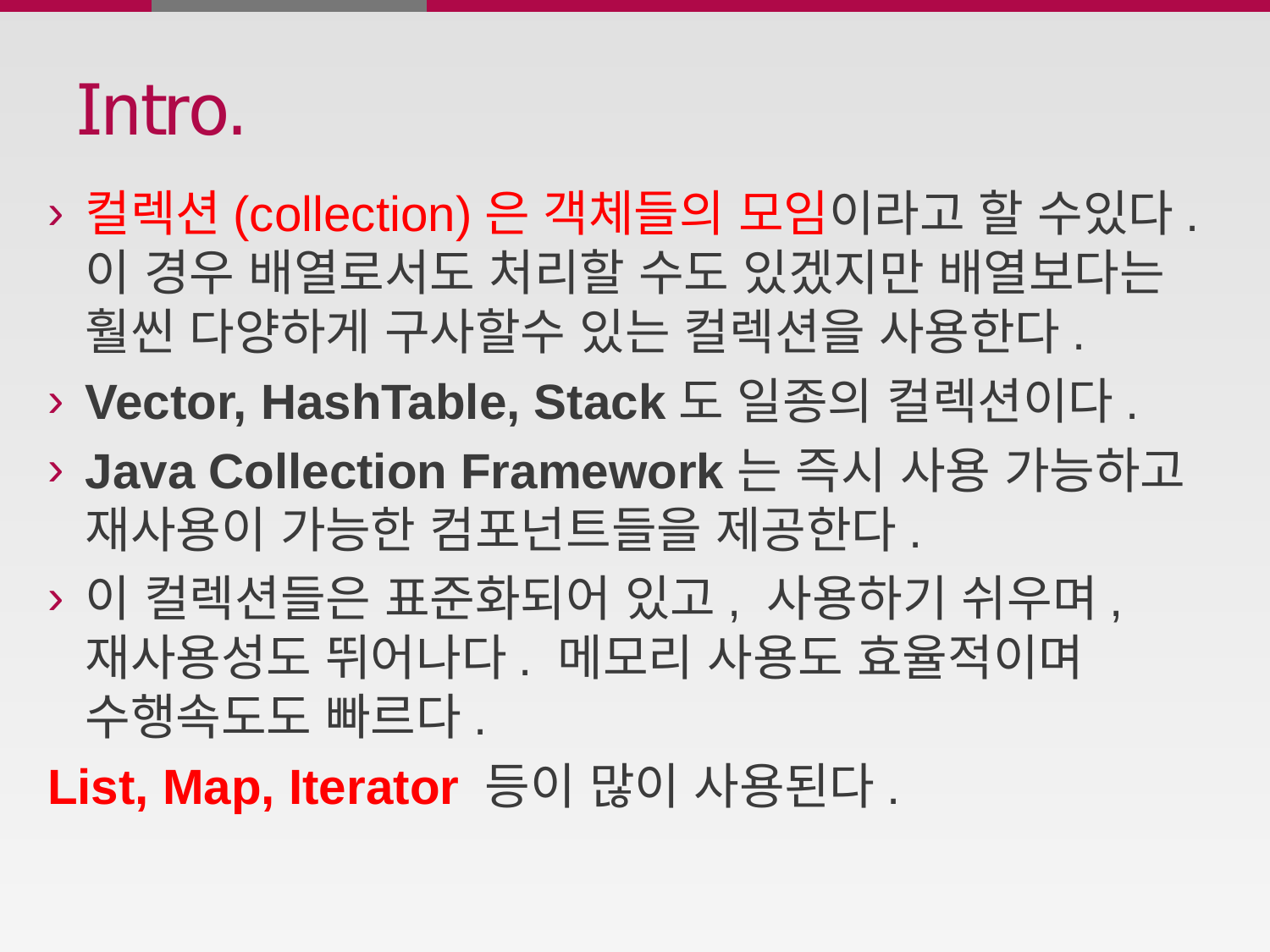

# Intro.
컬렉션(collection)은 객체들의 모임이라고 할 수있다. 이 경우 배열로서도 처리할 수도 있겠지만 배열보다는 훨씬 다양하게 구사할수 있는 컬렉션을 사용한다.
Vector, HashTable, Stack도 일종의 컬렉션이다.
Java Collection Framework는 즉시 사용 가능하고 재사용이 가능한 컴포넌트들을 제공한다.
이 컬렉션들은 표준화되어 있고, 사용하기 쉬우며, 재사용성도 뛰어나다. 메모리 사용도 효율적이며 수행속도도 빠르다.
List, Map, Iterator 등이 많이 사용된다.